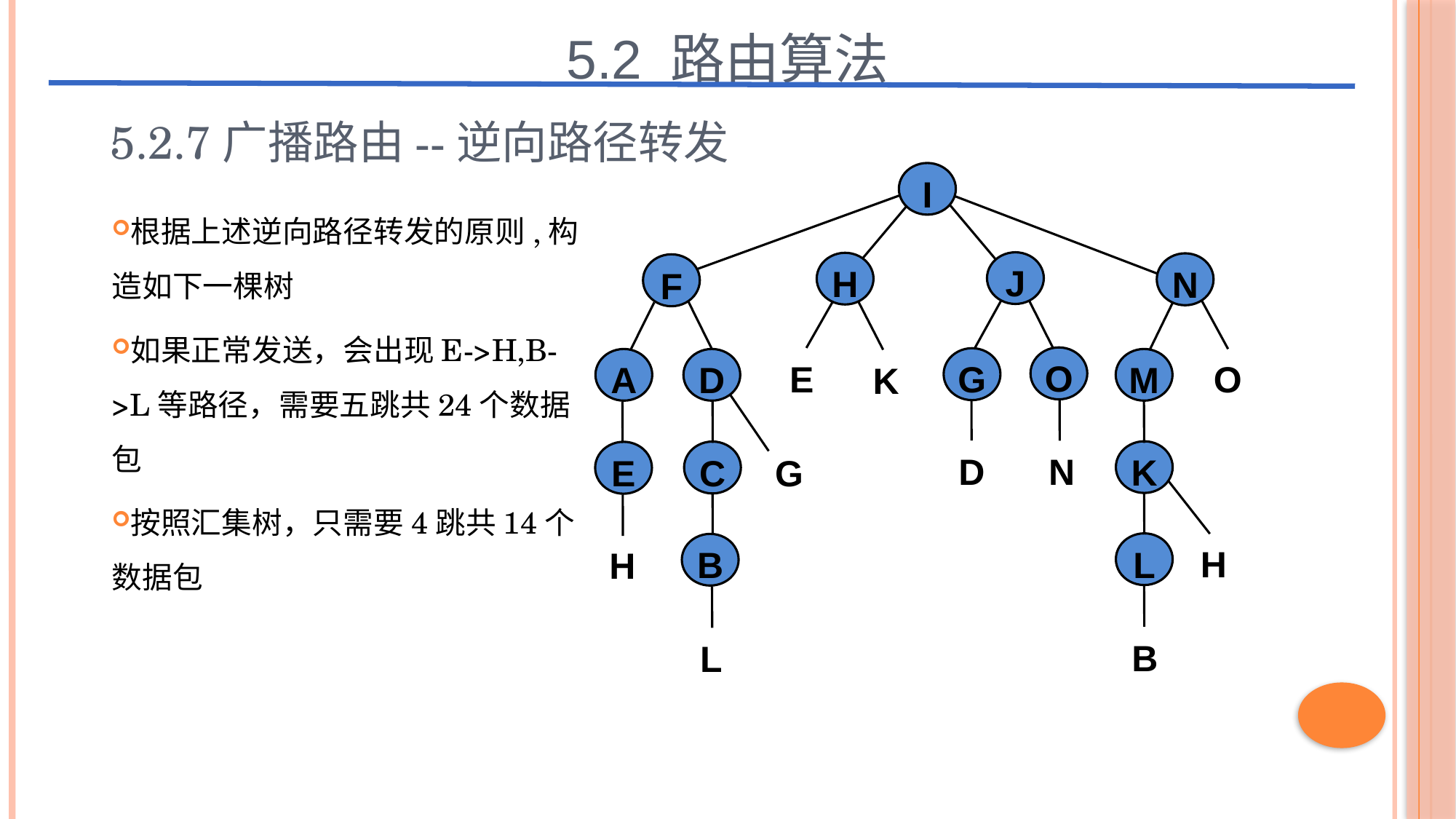

5.2 路由算法
5.2.7广播路由--逆向路径转发
I

J
H
N
F

O
E
G
O
A
D
M
K

D
N
K
C
E
G

H
L
B
H

B
L
根据上述逆向路径转发的原则,构造如下一棵树
如果正常发送，会出现E->H,B->L等路径，需要五跳共24个数据包
按照汇集树，只需要4跳共14个数据包